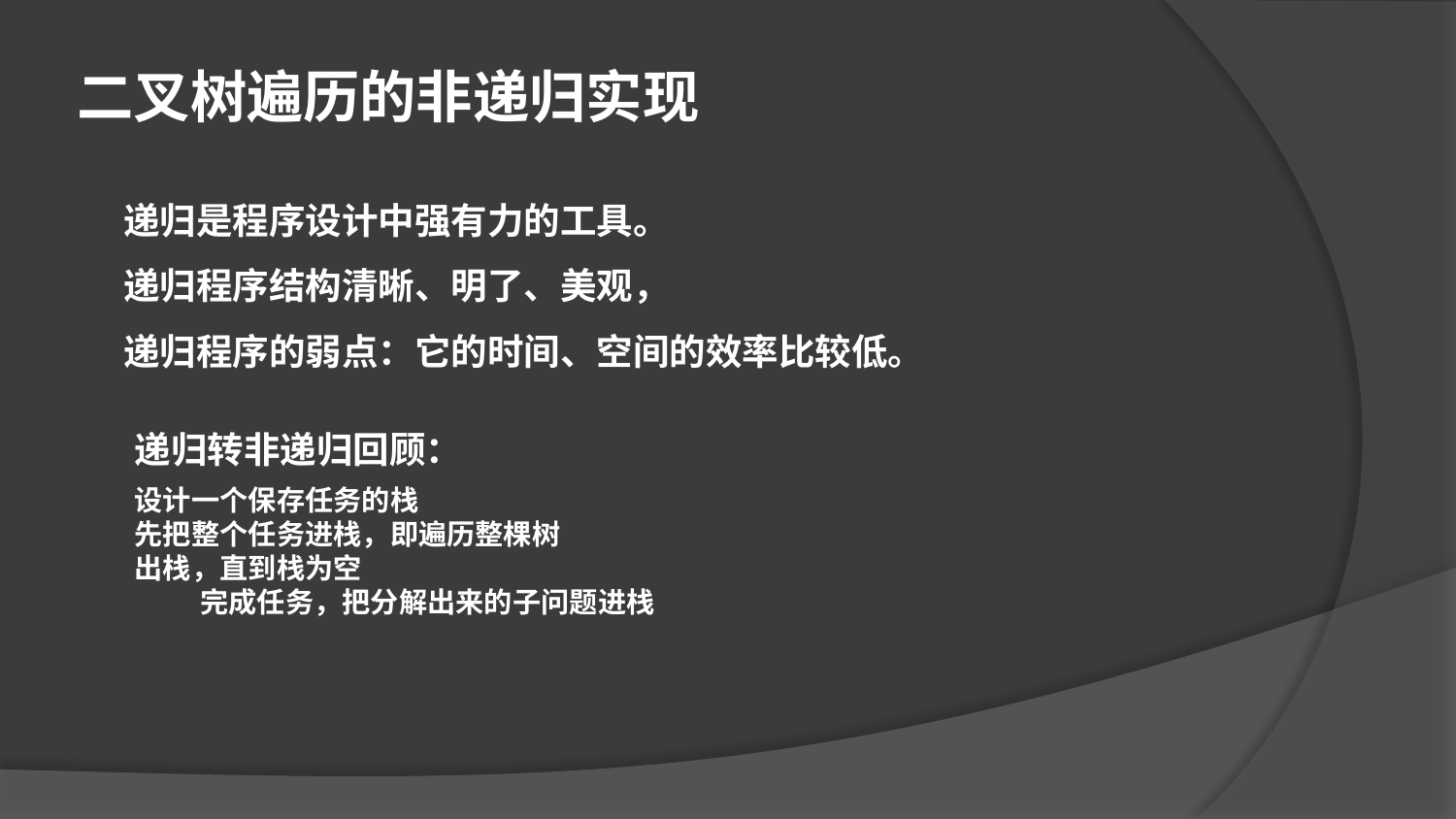

二叉树遍历的非递归实现
递归是程序设计中强有力的工具。
递归程序结构清晰、明了、美观，
递归程序的弱点：它的时间、空间的效率比较低。
递归转非递归回顾：
设计一个保存任务的栈
先把整个任务进栈，即遍历整棵树
出栈，直到栈为空
         完成任务，把分解出来的子问题进栈